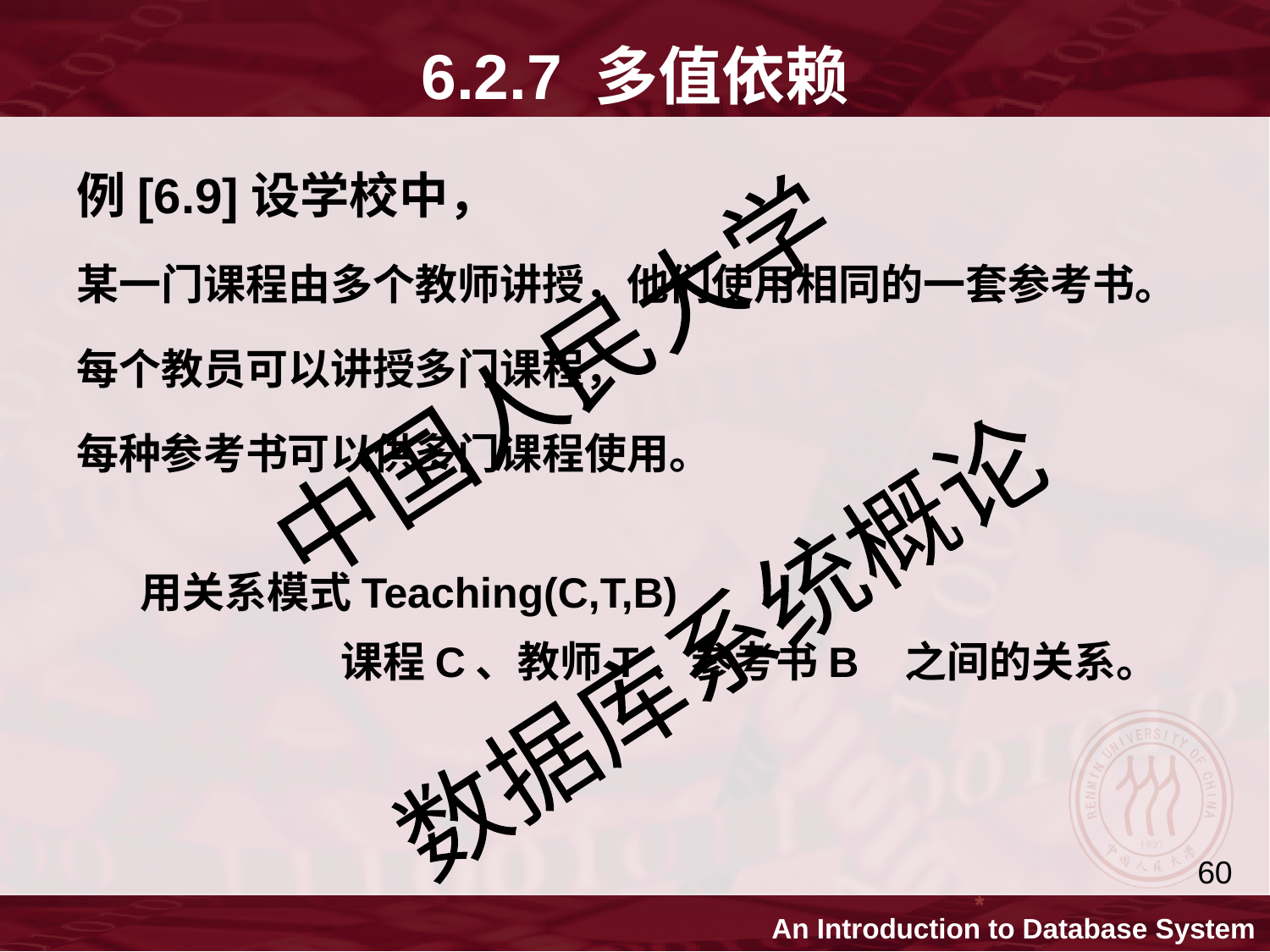

6.2.7 多值依赖
例[6.9]设学校中，
某一门课程由多个教师讲授，他们使用相同的一套参考书。
每个教员可以讲授多门课程，
每种参考书可以供多门课程使用。

用关系模式Teaching(C,T,B)
                    课程C、教师T、参考书B   之间的关系。

*